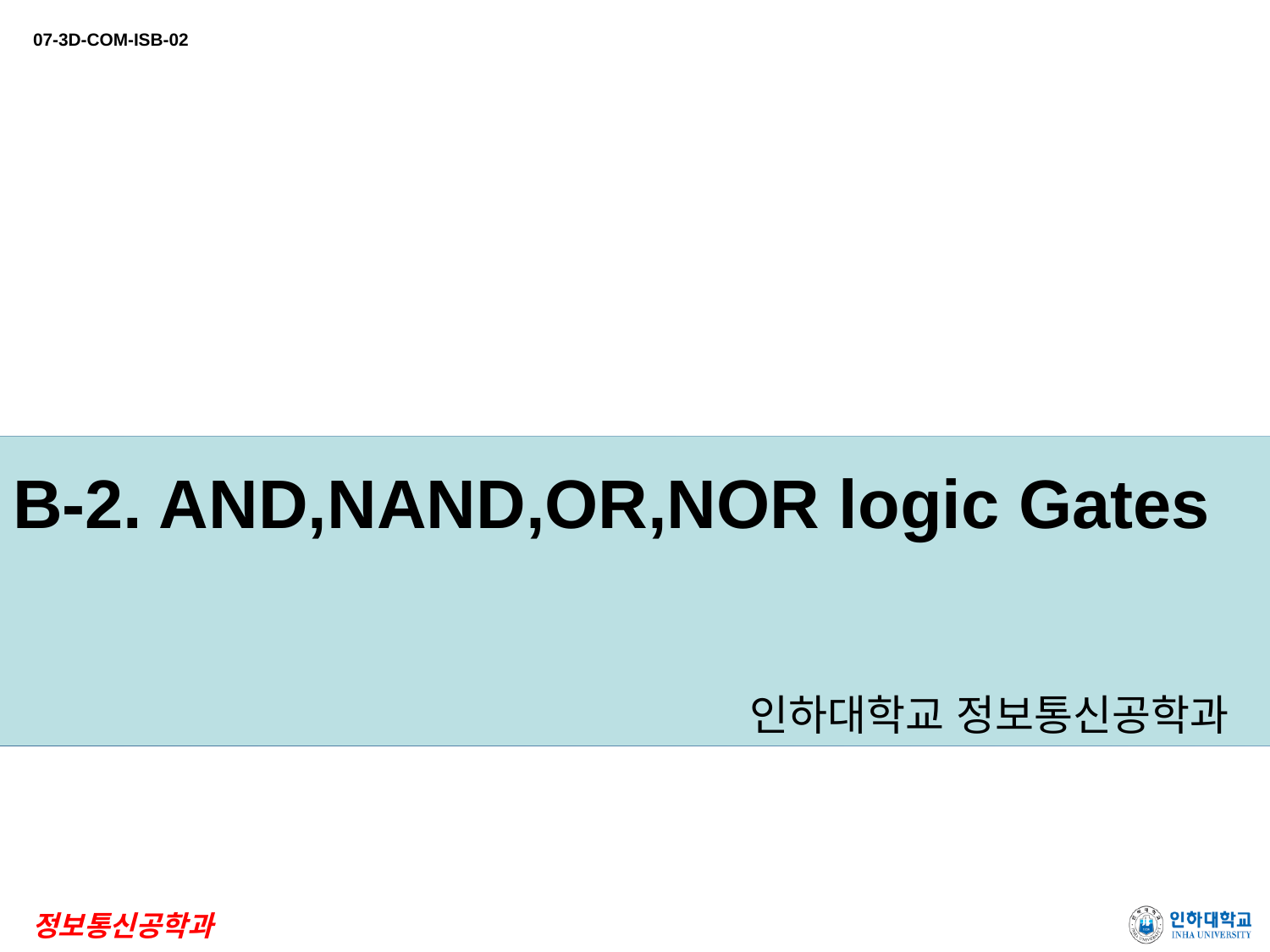

# B-2. AND,NAND,OR,NOR logic Gates
인하대학교 정보통신공학과